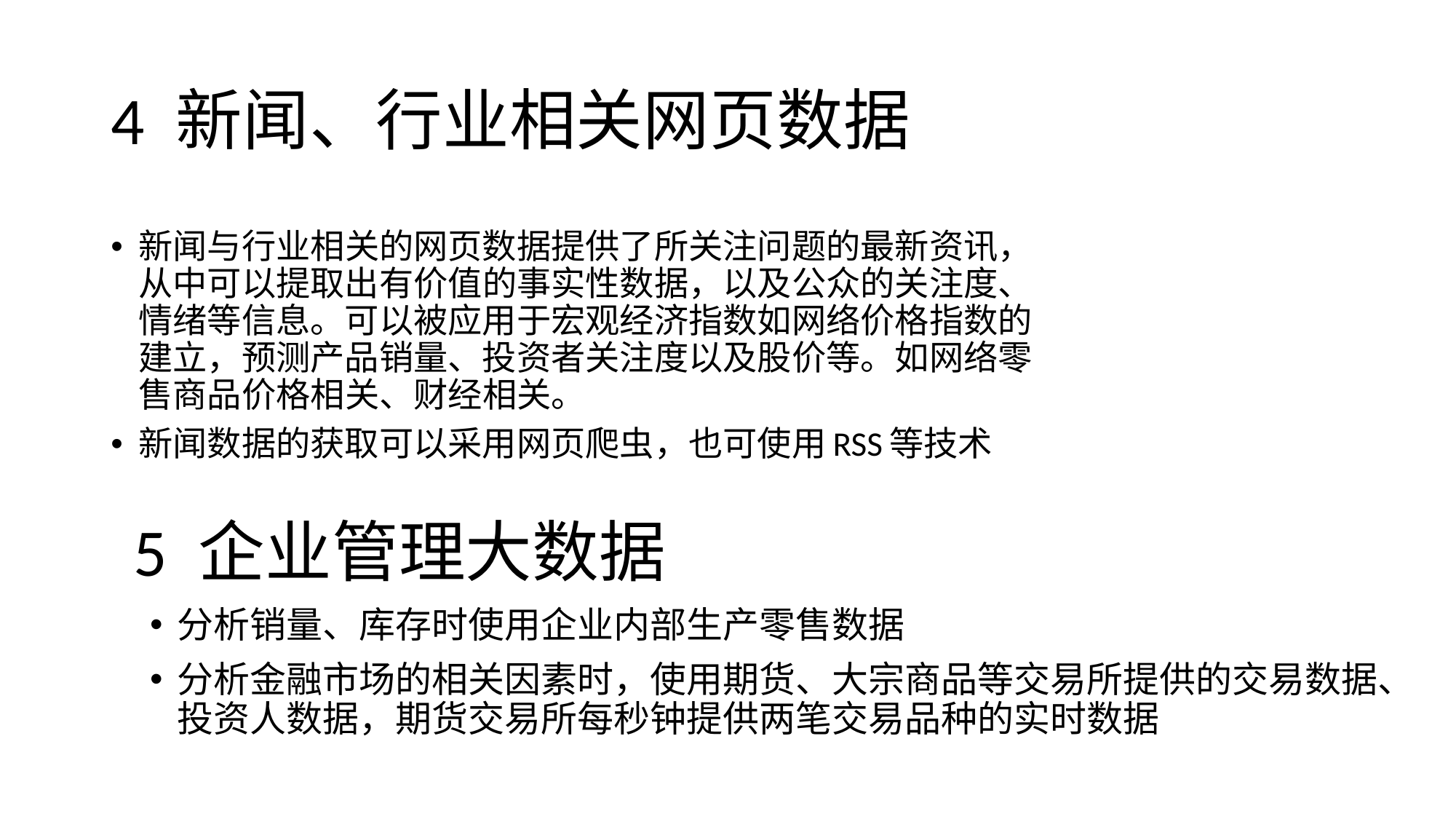

# 4 新闻、行业相关网页数据

新闻与行业相关的网页数据提供了所关注问题的最新资讯，从中可以提取出有价值的事实性数据，以及公众的关注度、情绪等信息。可以被应用于宏观经济指数如网络价格指数的建立，预测产品销量、投资者关注度以及股价等。如网络零售商品价格相关、财经相关。
新闻数据的获取可以采用网页爬虫，也可使用RSS等技术
5 企业管理大数据
分析销量、库存时使用企业内部生产零售数据
分析金融市场的相关因素时，使用期货、大宗商品等交易所提供的交易数据、投资人数据，期货交易所每秒钟提供两笔交易品种的实时数据